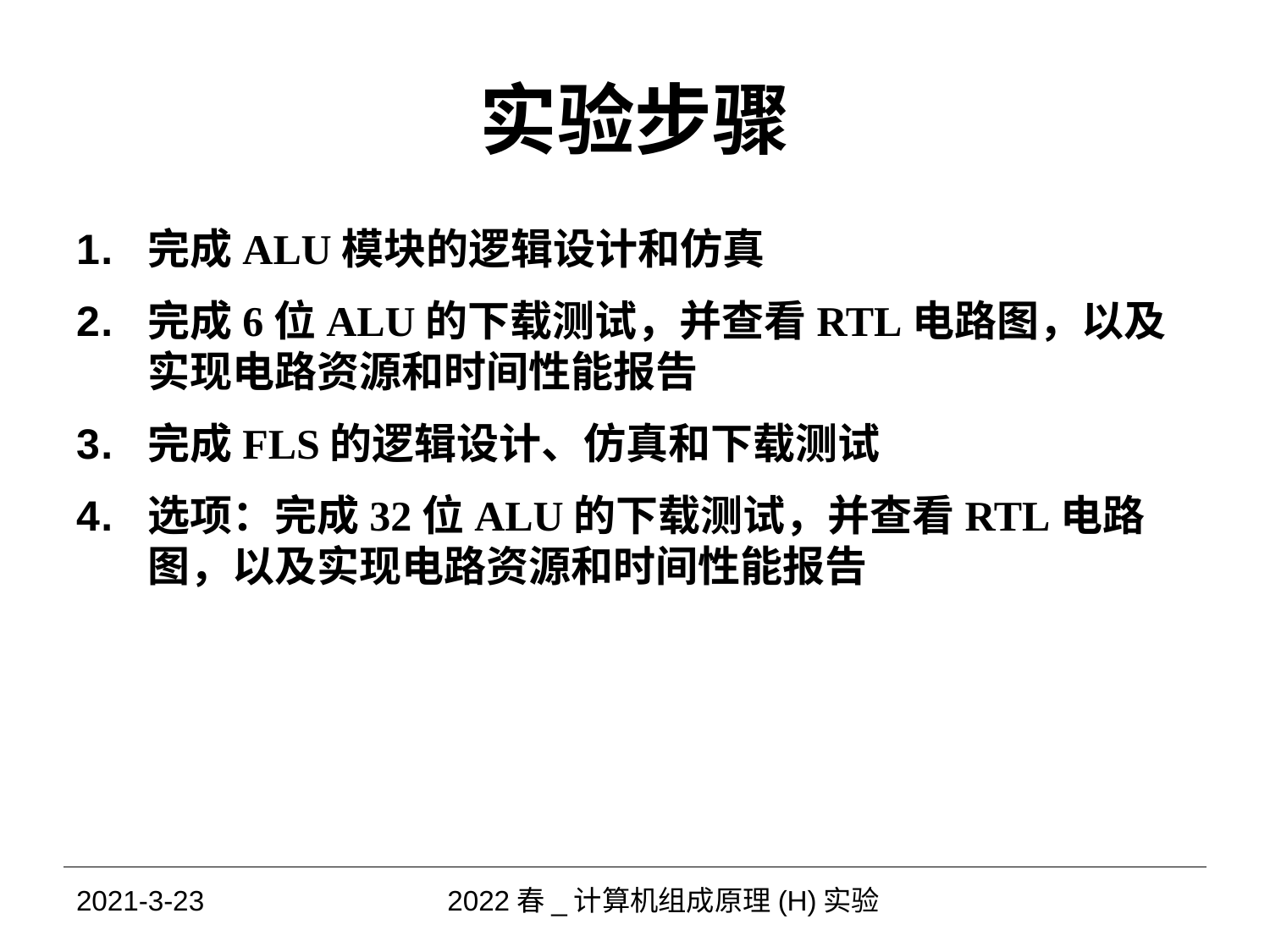

# 实验步骤
完成ALU模块的逻辑设计和仿真
完成6位ALU的下载测试，并查看RTL电路图，以及实现电路资源和时间性能报告
完成FLS的逻辑设计、仿真和下载测试
选项：完成32位ALU的下载测试，并查看RTL电路图，以及实现电路资源和时间性能报告

2021-3-23
2022春_计算机组成原理(H)实验
12